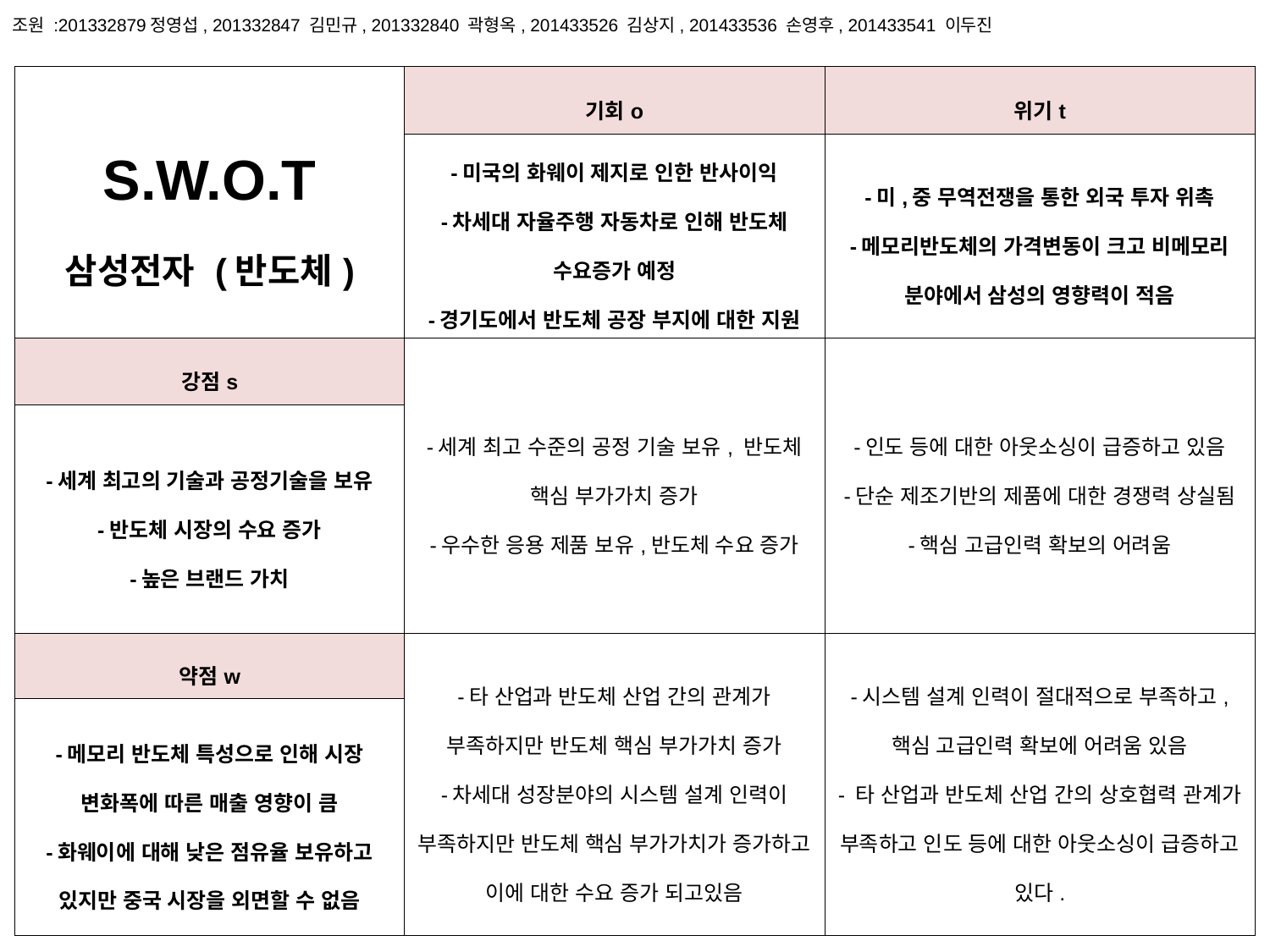

조원 :201332879정영섭, 201332847 김민규, 201332840 곽형옥, 201433526 김상지, 201433536 손영후, 201433541 이두진
| S.W.O.T 삼성전자 (반도체) | 기회o | 위기t |
| --- | --- | --- |
|  | -미국의 화웨이 제지로 인한 반사이익 -차세대 자율주행 자동차로 인해 반도체 수요증가 예정 -경기도에서 반도체 공장 부지에 대한 지원 | -미,중 무역전쟁을 통한 외국 투자 위촉 -메모리반도체의 가격변동이 크고 비메모리 분야에서 삼성의 영향력이 적음 |
| 강점s | -세계 최고 수준의 공정 기술 보유, 반도체 핵심 부가가치 증가 -우수한 응용 제품 보유,반도체 수요 증가 | -인도 등에 대한 아웃소싱이 급증하고 있음 -단순 제조기반의 제품에 대한 경쟁력 상실됨 -핵심 고급인력 확보의 어려움 |
| -세계 최고의 기술과 공정기술을 보유 -반도체 시장의 수요 증가 -높은 브랜드 가치 |  |  |
| 약점w | -타 산업과 반도체 산업 간의 관계가 부족하지만 반도체 핵심 부가가치 증가 -차세대 성장분야의 시스템 설계 인력이 부족하지만 반도체 핵심 부가가치가 증가하고 이에 대한 수요 증가 되고있음 | -시스템 설계 인력이 절대적으로 부족하고, 핵심 고급인력 확보에 어려움 있음 - 타 산업과 반도체 산업 간의 상호협력 관계가 부족하고 인도 등에 대한 아웃소싱이 급증하고 있다. |
| -메모리 반도체 특성으로 인해 시장 변화폭에 따른 매출 영향이 큼 -화웨이에 대해 낮은 점유율 보유하고 있지만 중국 시장을 외면할 수 없음 |  |  |